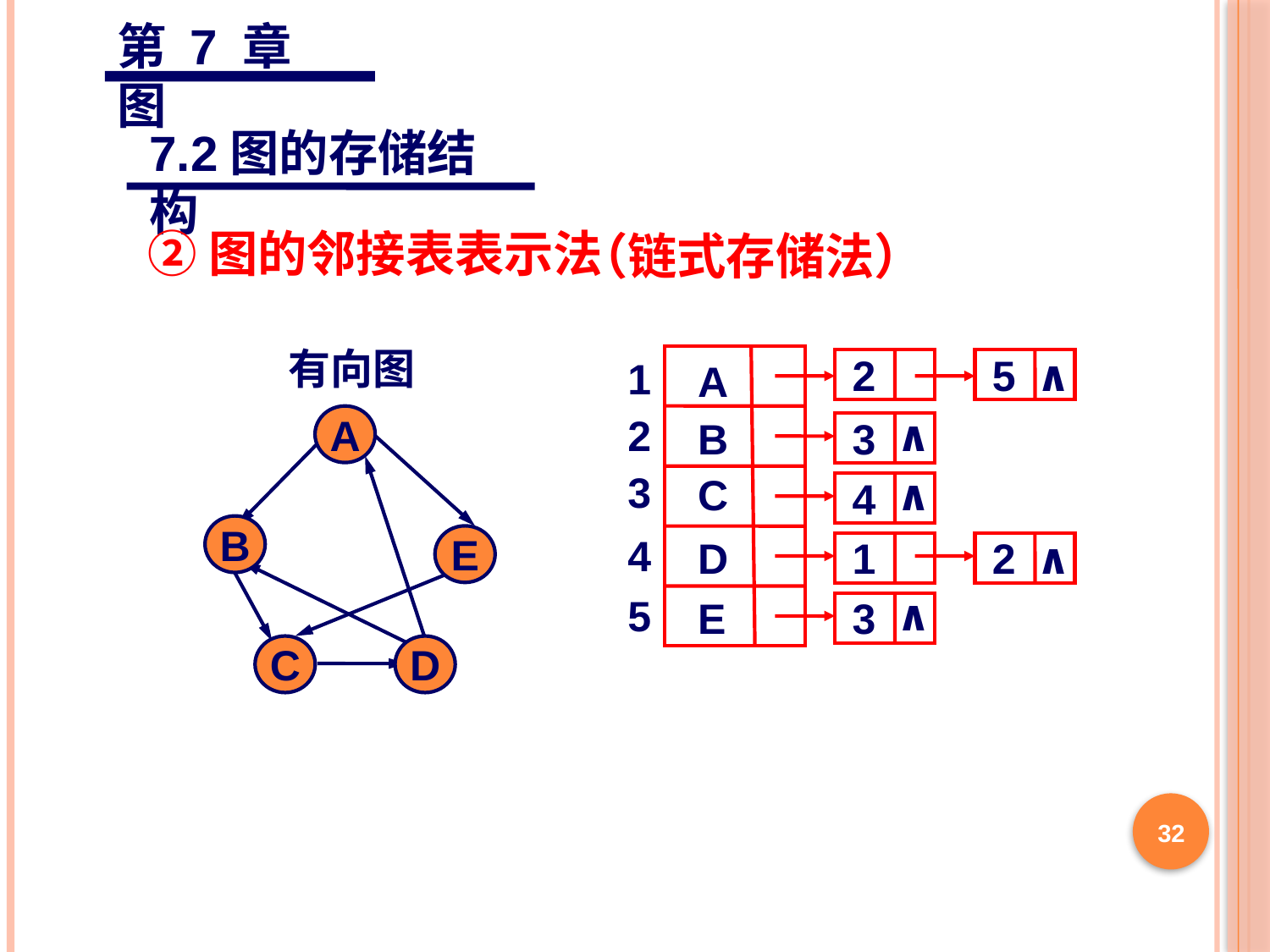

第 7 章  图

7.2图的存储结构

②图的邻接表表示法
（链式存储法）
有向图
A

B
E

C
D

2

5

∧
1
2
3
4
5

A

B
C

D

E

∧
3

∧
4

1

2

∧

∧
3

32